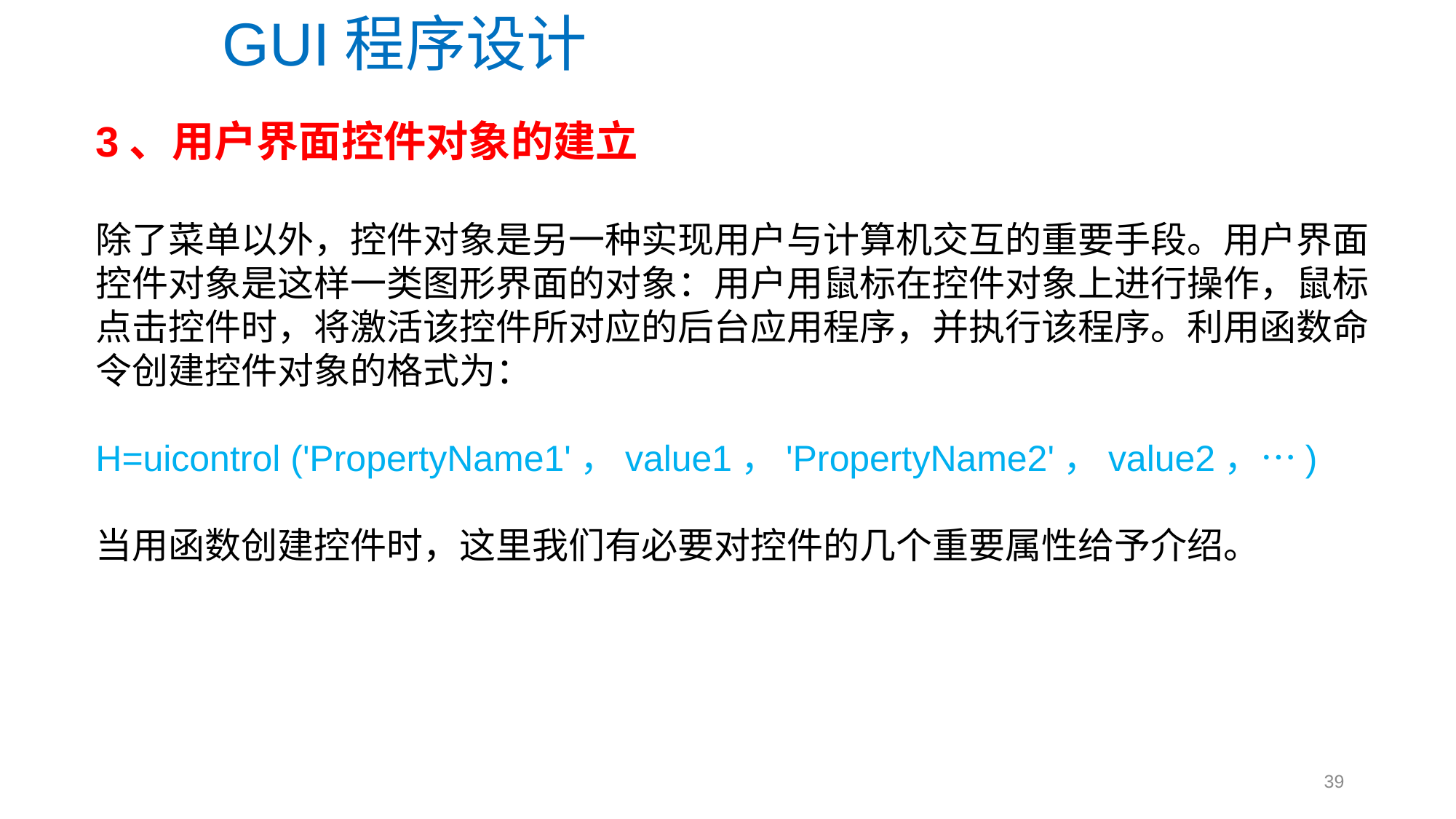

GUI程序设计
3、用户界面控件对象的建立

除了菜单以外，控件对象是另一种实现用户与计算机交互的重要手段。用户界面控件对象是这样一类图形界面的对象：用户用鼠标在控件对象上进行操作，鼠标点击控件时，将激活该控件所对应的后台应用程序，并执行该程序。利用函数命令创建控件对象的格式为：

H=uicontrol ('PropertyName1'，value1，'PropertyName2'，value2，…)

当用函数创建控件时，这里我们有必要对控件的几个重要属性给予介绍。
39